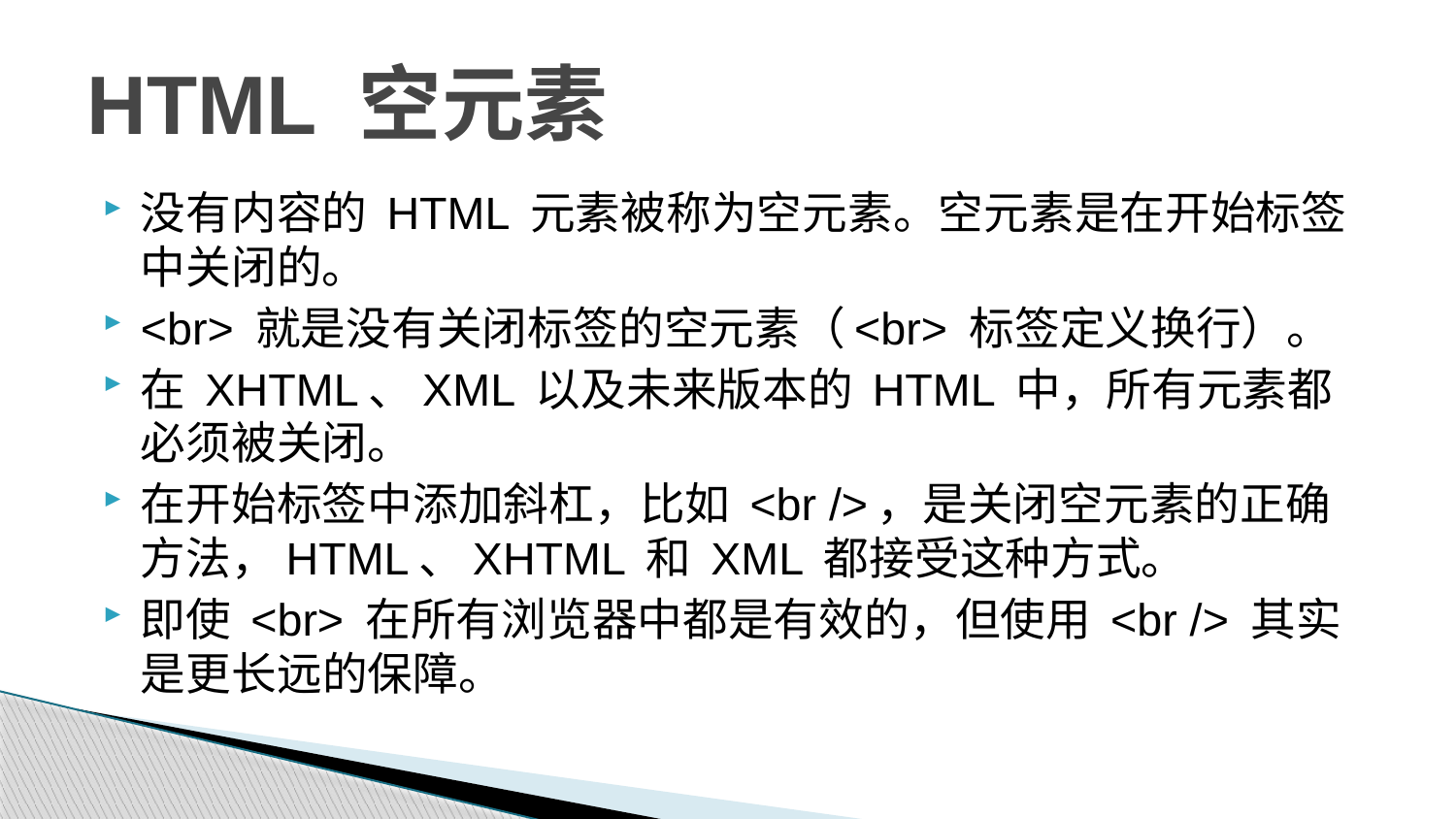

# HTML 空元素
没有内容的 HTML 元素被称为空元素。空元素是在开始标签中关闭的。
<br> 就是没有关闭标签的空元素（<br> 标签定义换行）。
在 XHTML、XML 以及未来版本的 HTML 中，所有元素都必须被关闭。
在开始标签中添加斜杠，比如 <br />，是关闭空元素的正确方法，HTML、XHTML 和 XML 都接受这种方式。
即使 <br> 在所有浏览器中都是有效的，但使用 <br /> 其实是更长远的保障。